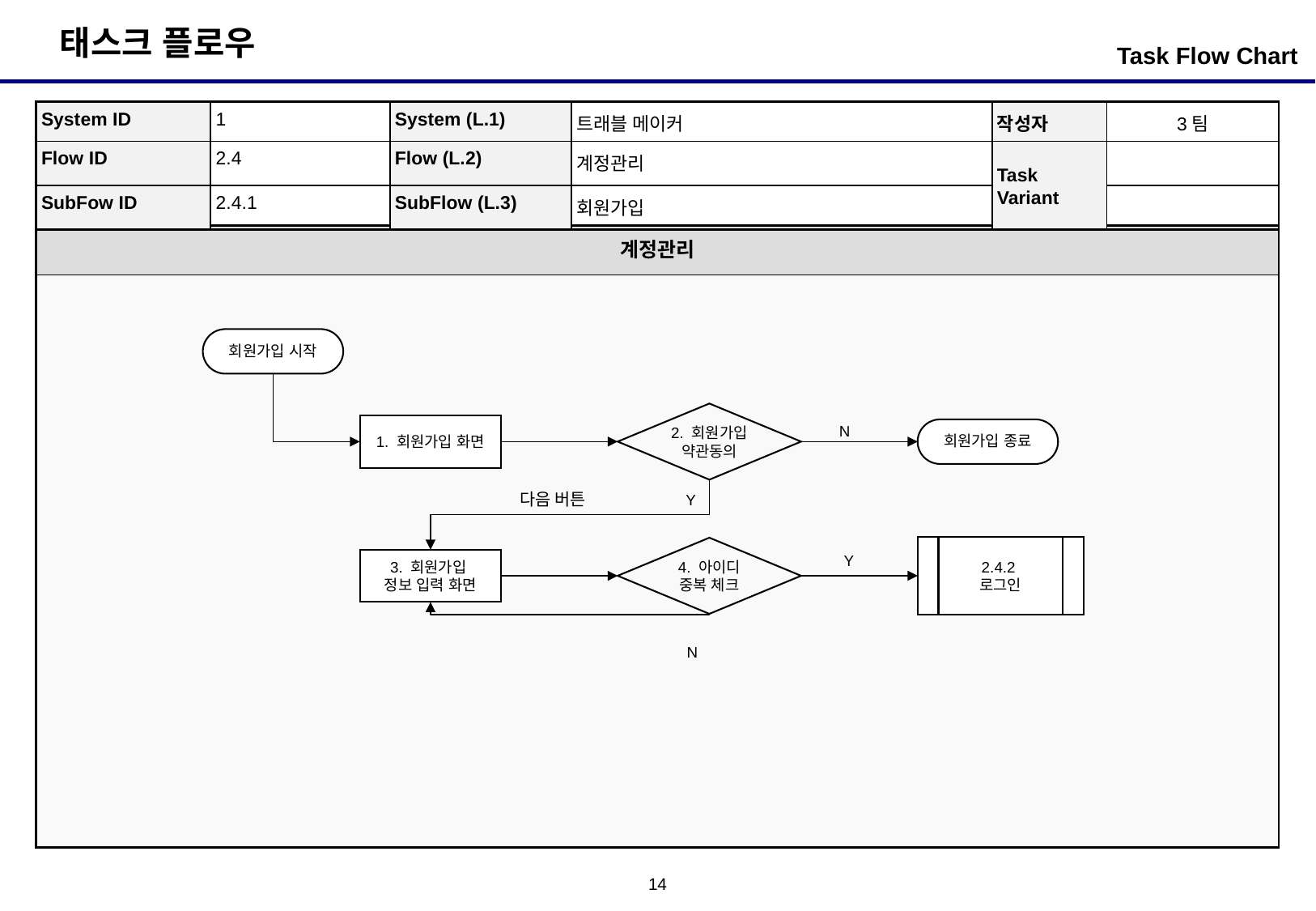

Task Flow Chart
| System ID | 1 | System (L.1) | 트래블 메이커 | 작성자 | 3팀 |
| --- | --- | --- | --- | --- | --- |
| Flow ID | 2.4 | Flow (L.2) | 계정관리 | Task Variant |  |
| SubFow ID | 2.4.1 | SubFlow (L.3) | 회원가입 |  |  |
| 계정관리 |
| --- |
|  |
회원가입 시작
2. 회원가입 약관동의
1. 회원가입 화면
N
회원가입 종료
다음 버튼
Y
2.4.2
로그인
4. 아이디 중복 체크
Y
3. 회원가입
정보 입력 화면
N